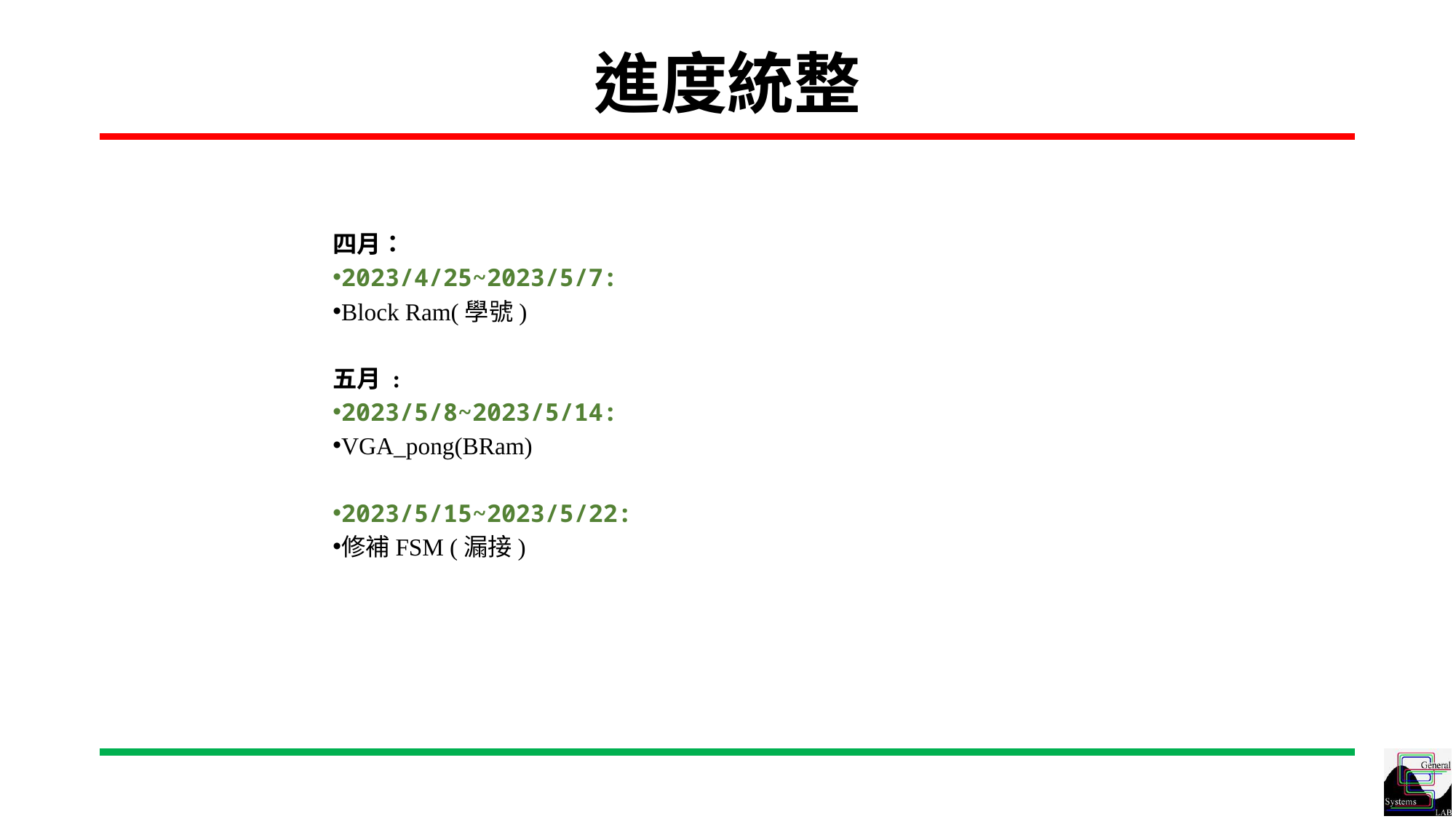

進度統整
四月：
2023/4/25~2023/5/7:
Block Ram(學號)

五月 :
2023/5/8~2023/5/14:
VGA_pong(BRam)

2023/5/15~2023/5/22:
修補FSM (漏接)